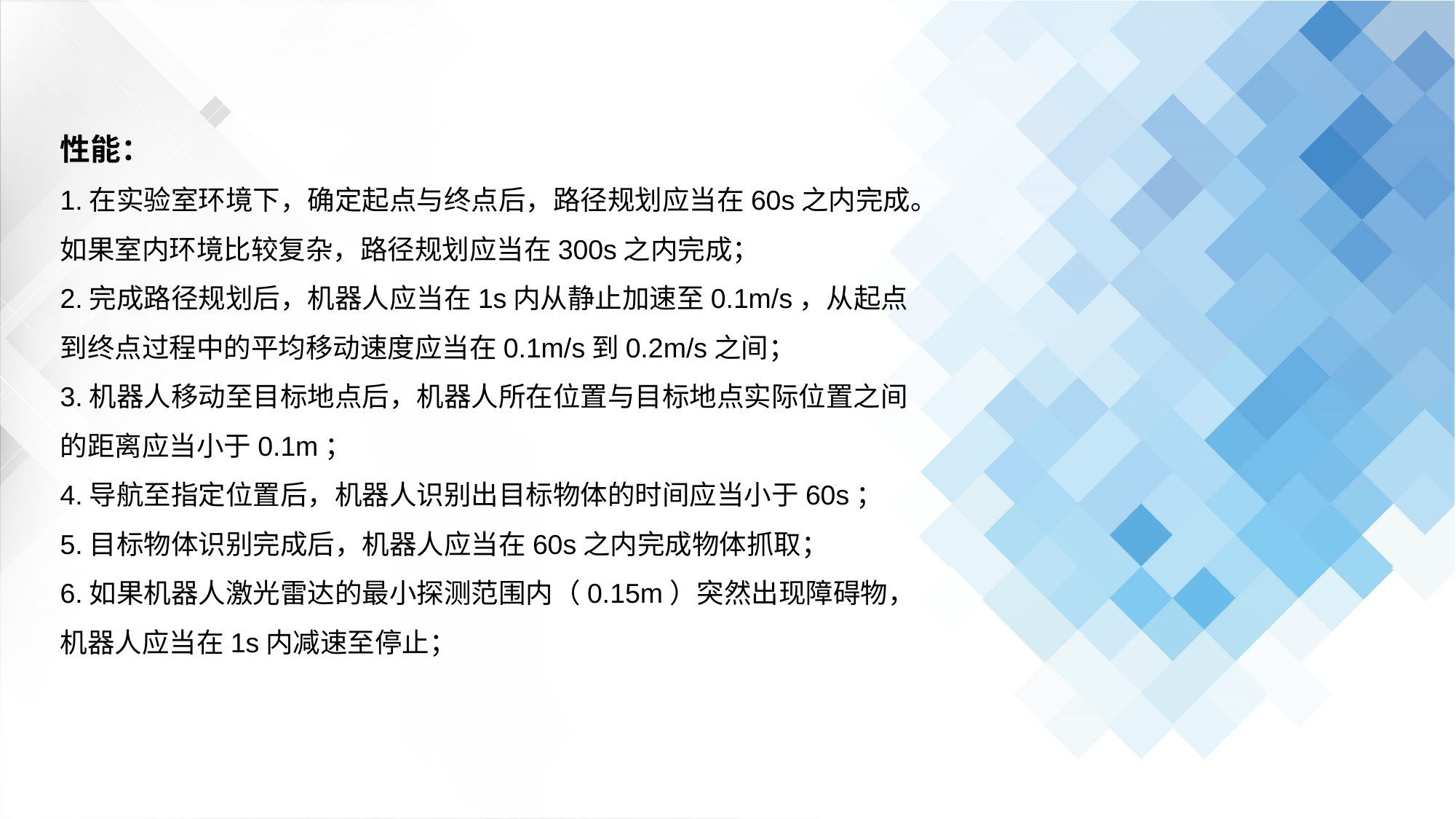

性能：
1.在实验室环境下，确定起点与终点后，路径规划应当在60s之内完成。如果室内环境比较复杂，路径规划应当在300s之内完成；
2.完成路径规划后，机器人应当在1s内从静止加速至0.1m/s，从起点到终点过程中的平均移动速度应当在0.1m/s到0.2m/s之间；
3.机器人移动至目标地点后，机器人所在位置与目标地点实际位置之间的距离应当小于0.1m；
4.导航至指定位置后，机器人识别出目标物体的时间应当小于60s；
5.目标物体识别完成后，机器人应当在60s之内完成物体抓取；
6.如果机器人激光雷达的最小探测范围内（0.15m）突然出现障碍物，机器人应当在1s内减速至停止；